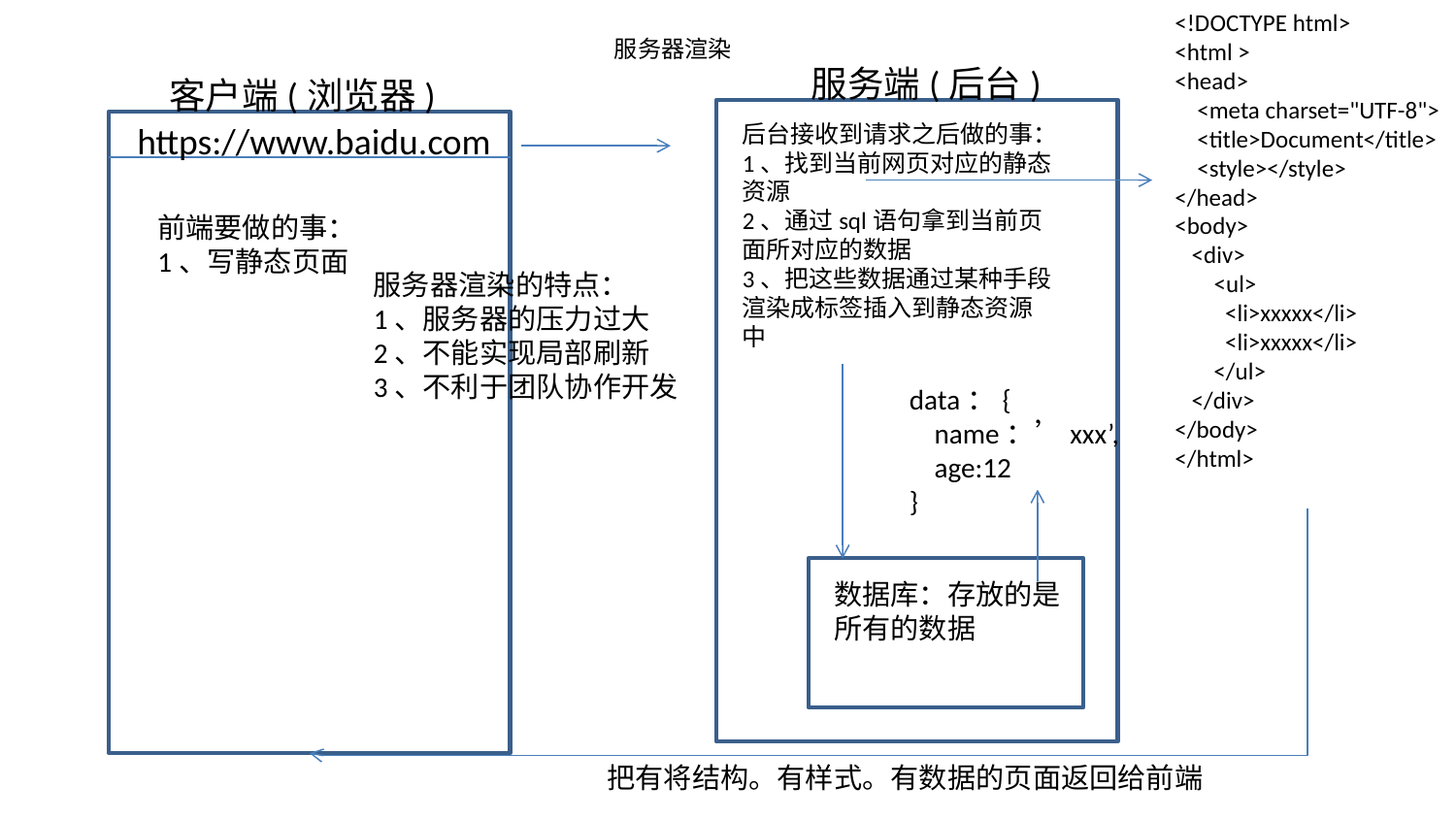

服务器渲染
<!DOCTYPE html>
<html >
<head>
    <meta charset="UTF-8">
    <title>Document</title>
    <style></style>
</head>
<body>
   <div>
       <ul>
         <li>xxxxx</li>
         <li>xxxxx</li>  
       </ul>
   </div>
</body>
</html>

服务端(后台)
客户端(浏览器)

https://www.baidu.com
后台接收到请求之后做的事：
1、找到当前网页对应的静态资源
2、通过sql语句拿到当前页面所对应的数据
3、把这些数据通过某种手段渲染成标签插入到静态资源中
前端要做的事：
1、写静态页面
服务器渲染的特点：
1、服务器的压力过大
2、不能实现局部刷新
3、不利于团队协作开发
data：{
    name：’xxx’,
    age:12
}

数据库：存放的是所有的数据
把有将结构。有样式。有数据的页面返回给前端